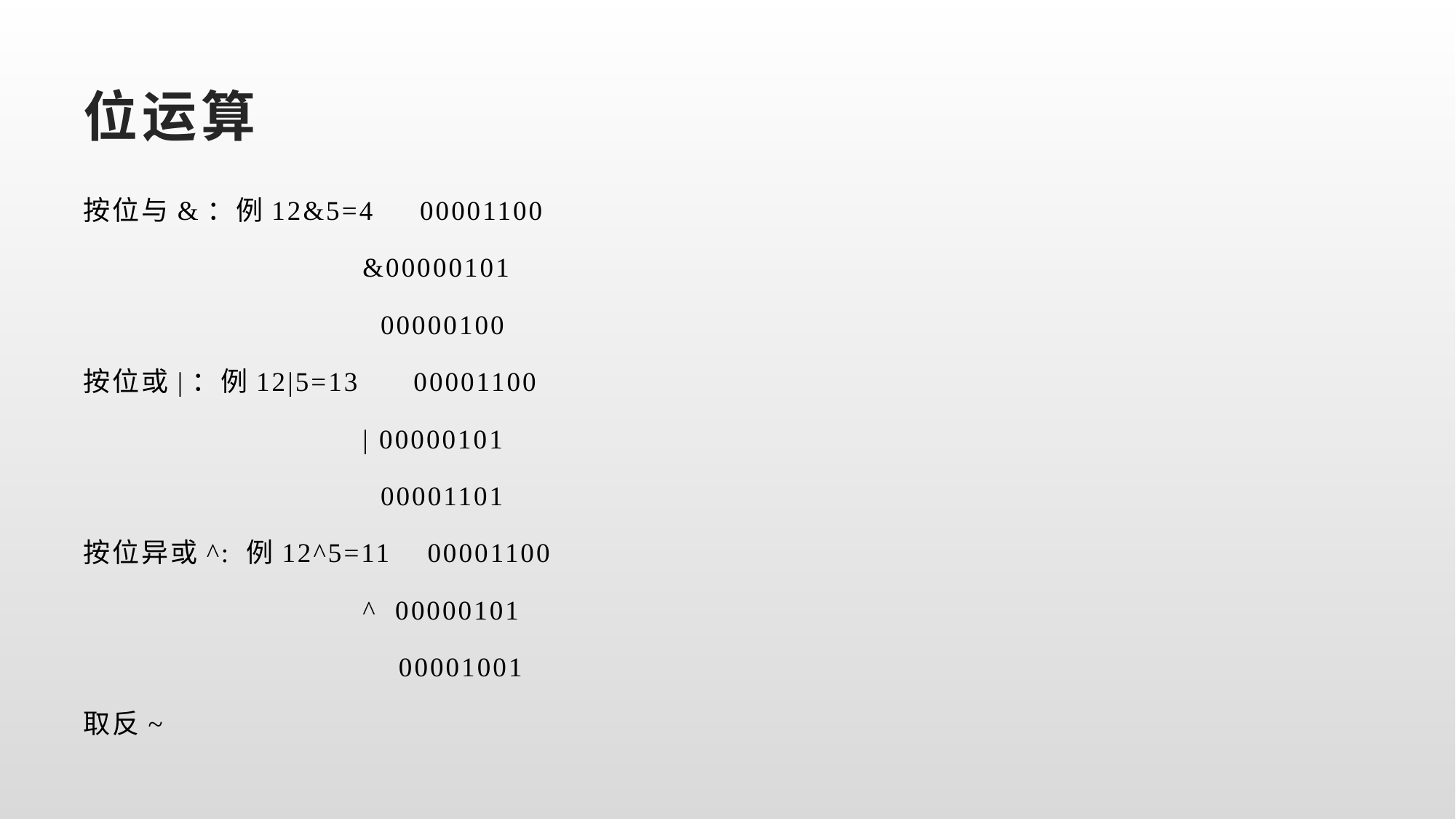

# 位运算
按位与&：例12&5=4     00001100
                               &00000101
                                 00000100
按位或|：例12|5=13      00001100
                               | 00000101
                                 00001101
按位异或^: 例12^5=11    00001100
                               ^  00000101
                                   00001001
取反~